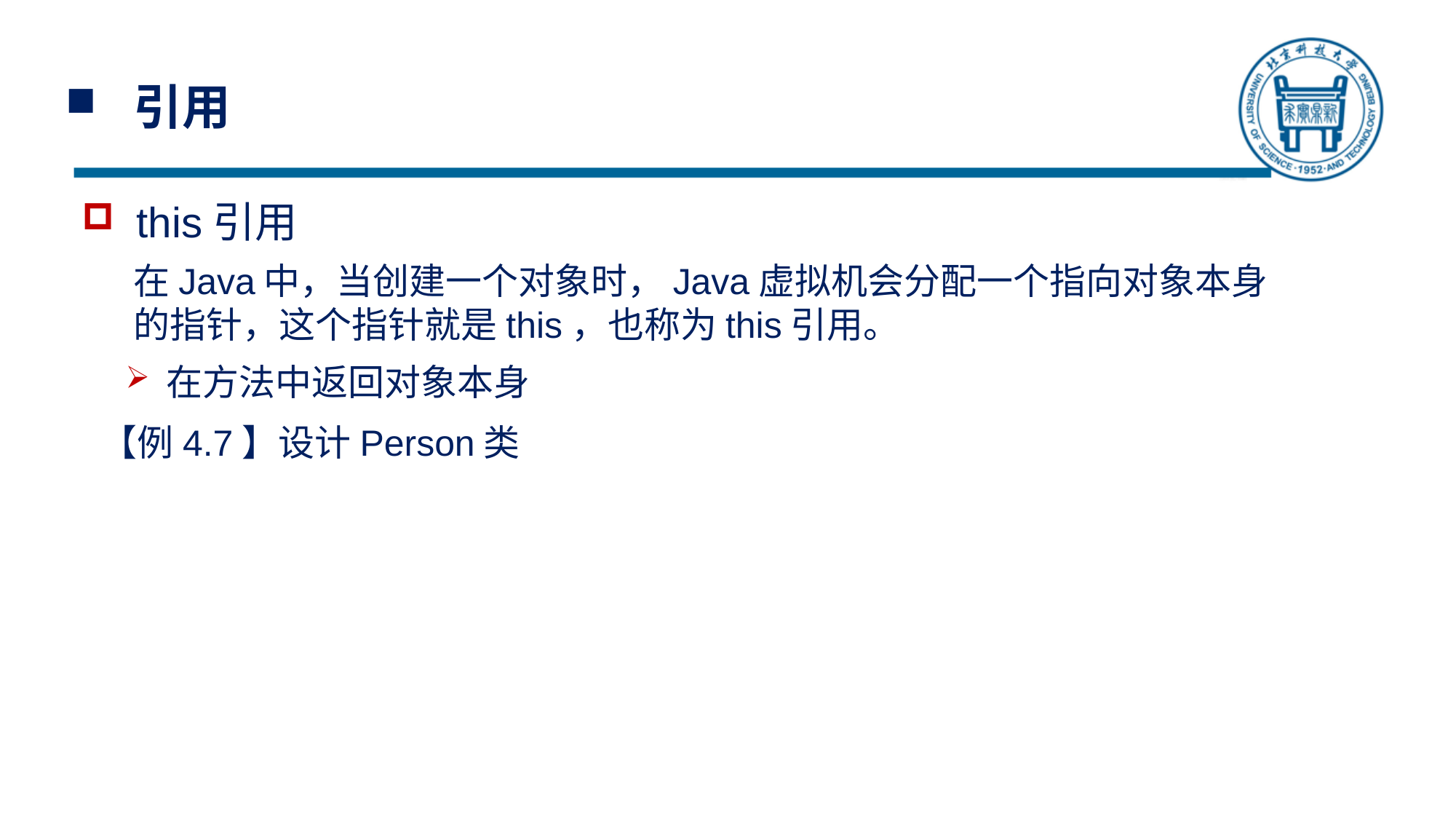

# 引用
this引用
在Java中，当创建一个对象时，Java虚拟机会分配一个指向对象本身的指针，这个指针就是this，也称为this引用。
在方法中返回对象本身
【例4.7】设计Person类